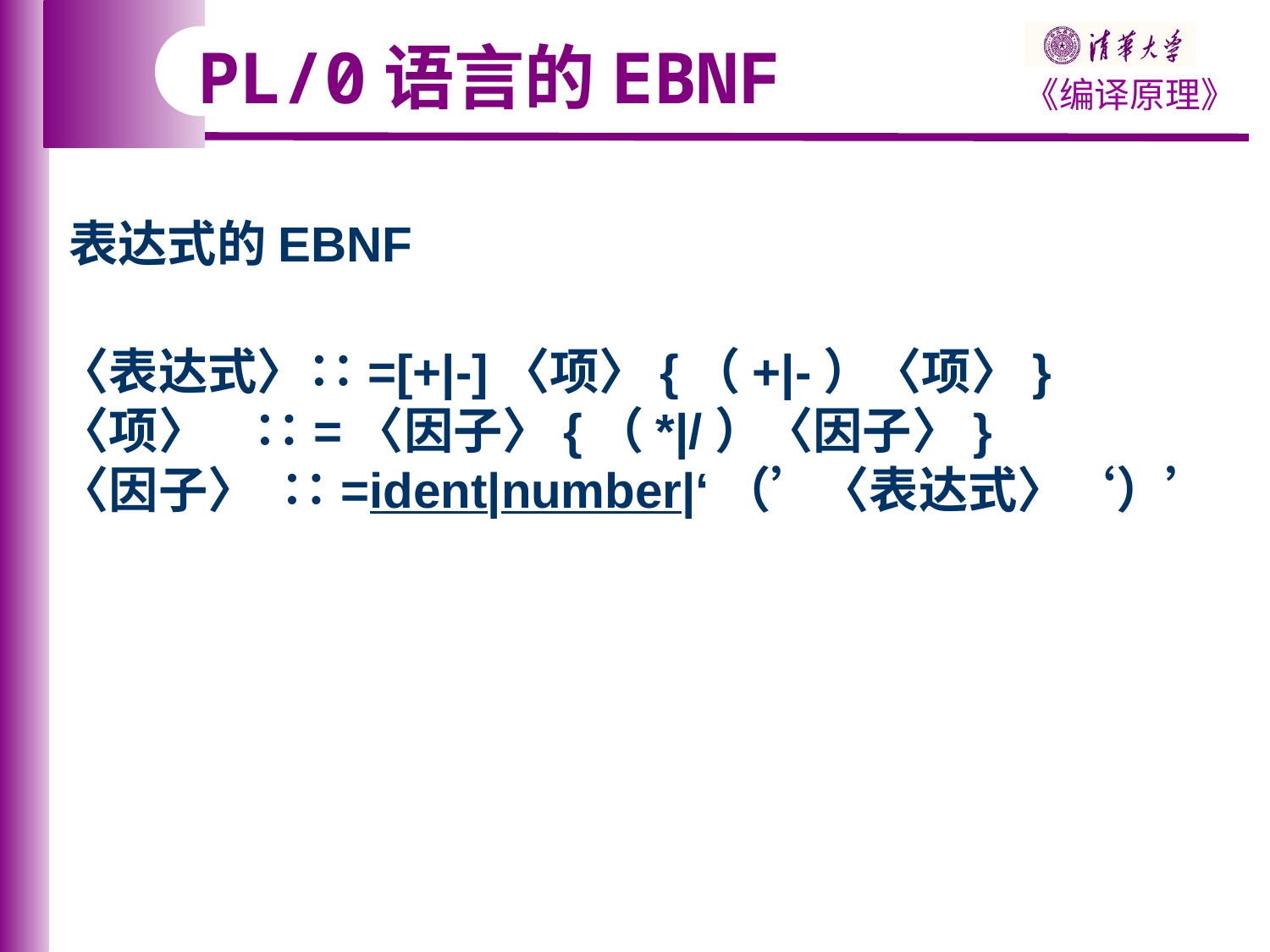

PL/0语言的EBNF
    表达式的EBNF
〈表达式〉∷=[+|-]〈项〉{（+|-）〈项〉}
〈项〉    ∷=〈因子〉{（*|/）〈因子〉}
〈因子〉  ∷=ident|number|‘（’〈表达式〉‘）’